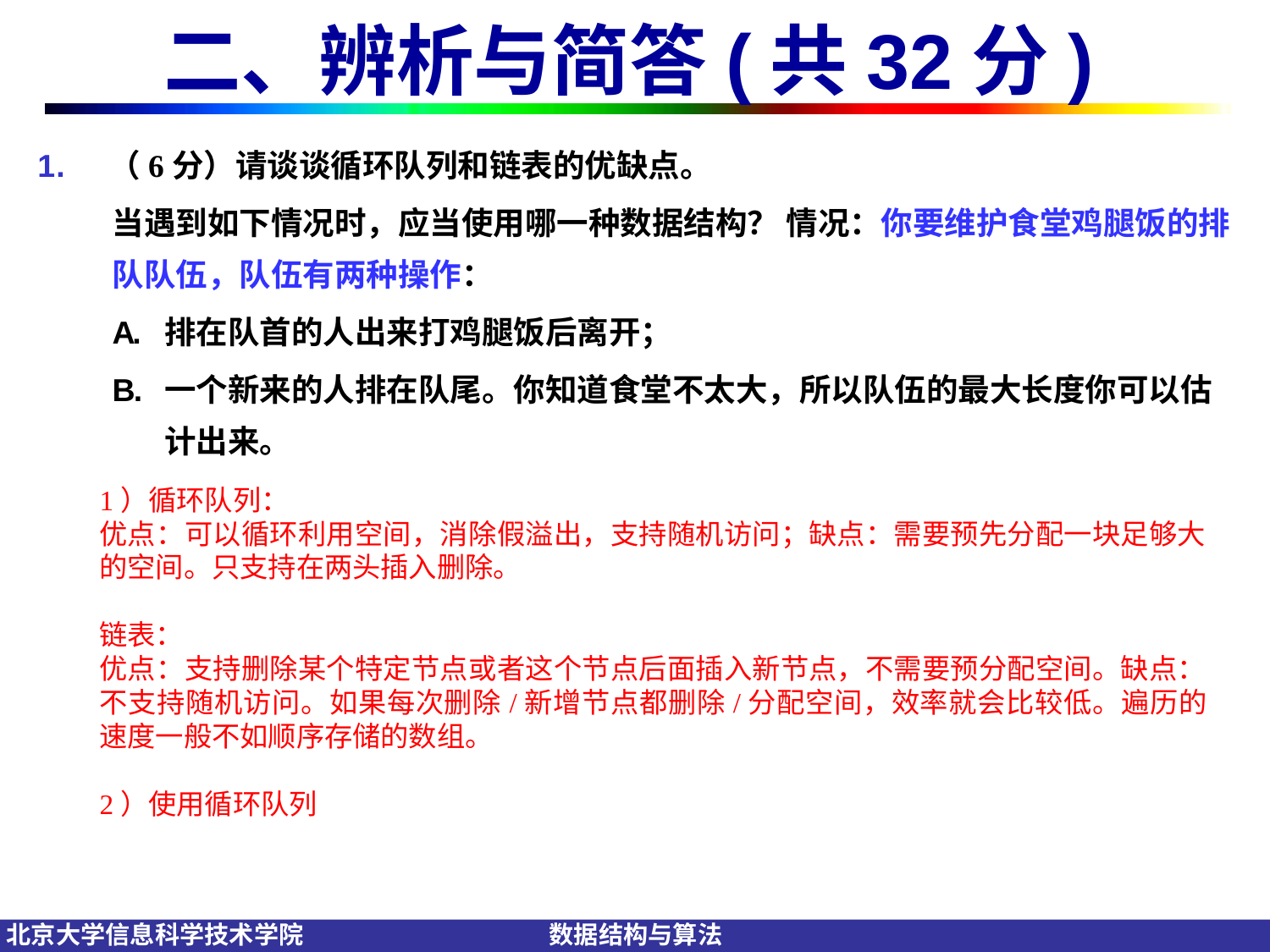

# 二、辨析与简答(共32分)
（6分）请谈谈循环队列和链表的优缺点。
当遇到如下情况时，应当使用哪一种数据结构？ 情况：你要维护食堂鸡腿饭的排队队伍，队伍有两种操作：
排在队首的人出来打鸡腿饭后离开；
一个新来的人排在队尾。你知道食堂不太大，所以队伍的最大长度你可以估计出来。

1）循环队列：
优点：可以循环利用空间，消除假溢出，支持随机访问；缺点：需要预先分配一块足够大的空间。只支持在两头插入删除。

链表：
优点：支持删除某个特定节点或者这个节点后面插入新节点，不需要预分配空间。缺点：不支持随机访问。如果每次删除/新增节点都删除/分配空间，效率就会比较低。遍历的速度一般不如顺序存储的数组。

2）使用循环队列